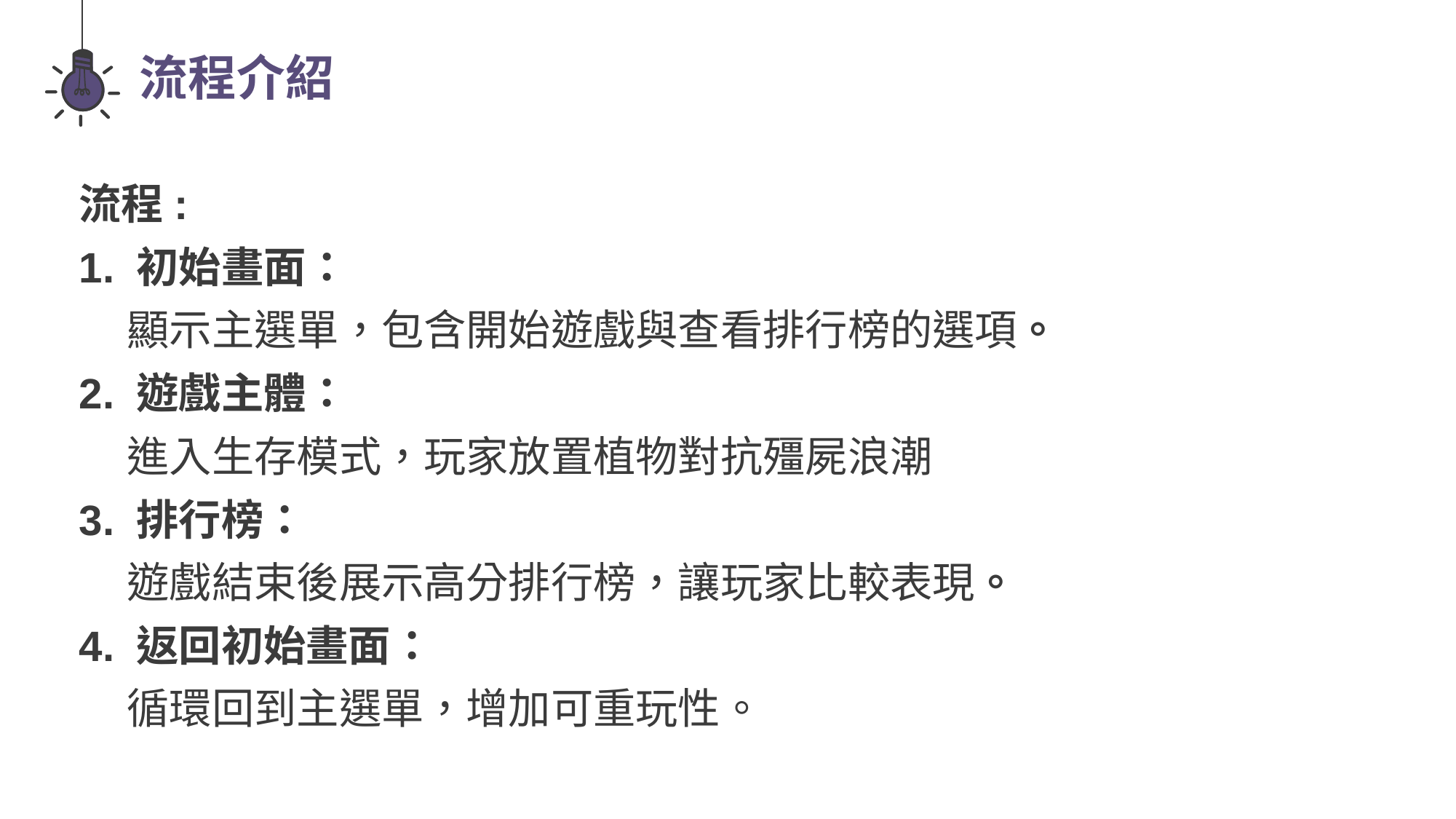

流程介紹
流程:
1. 初始畫面：
    顯示主選單，包含開始遊戲與查看排行榜的選項。
2. 遊戲主體：
    進入生存模式，玩家放置植物對抗殭屍浪潮
3. 排行榜：
    遊戲結束後展示高分排行榜，讓玩家比較表現。
4. 返回初始畫面：
    循環回到主選單，增加可重玩性。